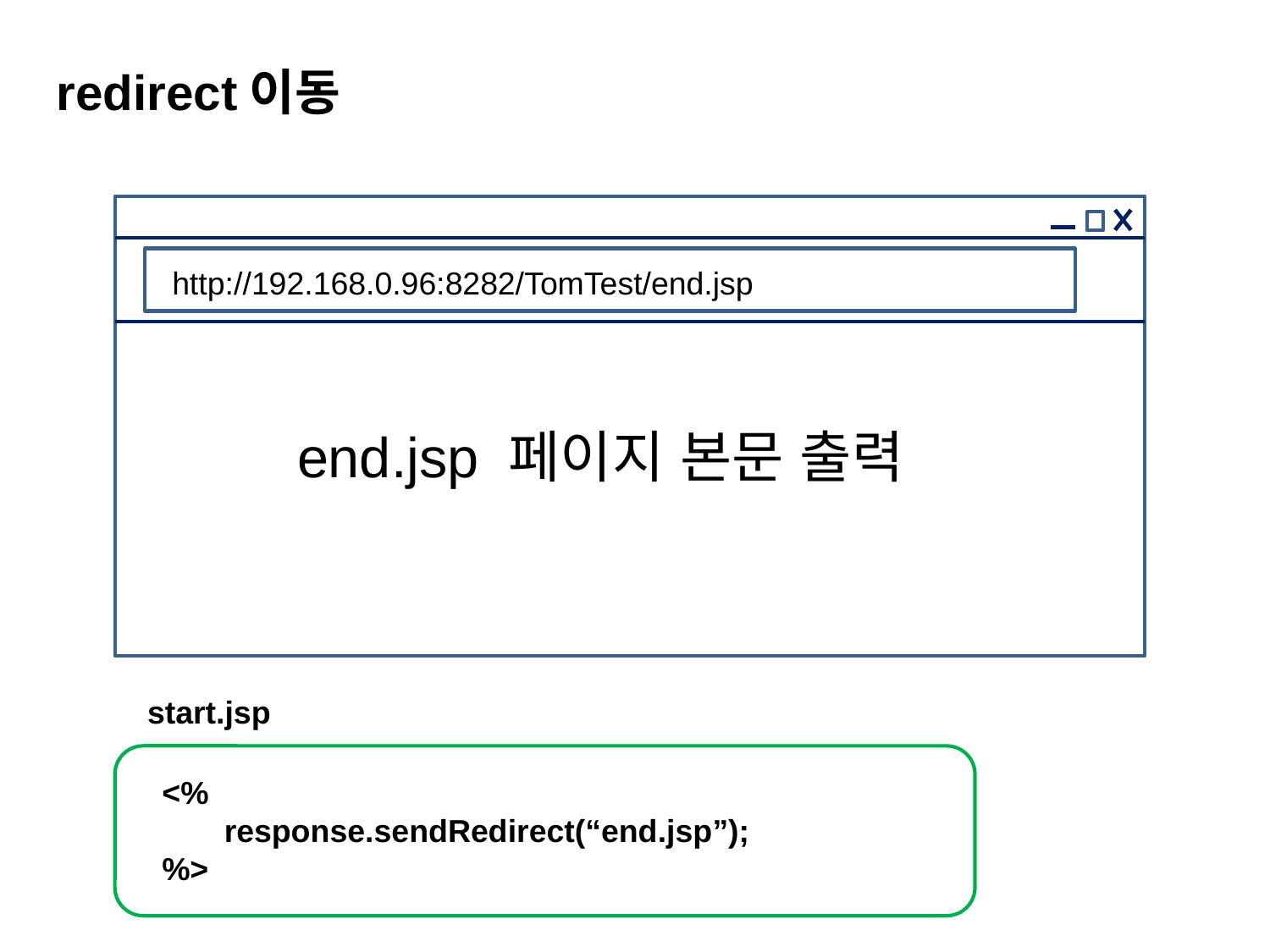

redirect이동

http://192.168.0.96:8282/TomTest/end.jsp
end.jsp 페이지 본문 출력
start.jsp

<%
       response.sendRedirect(“end.jsp”);
%>